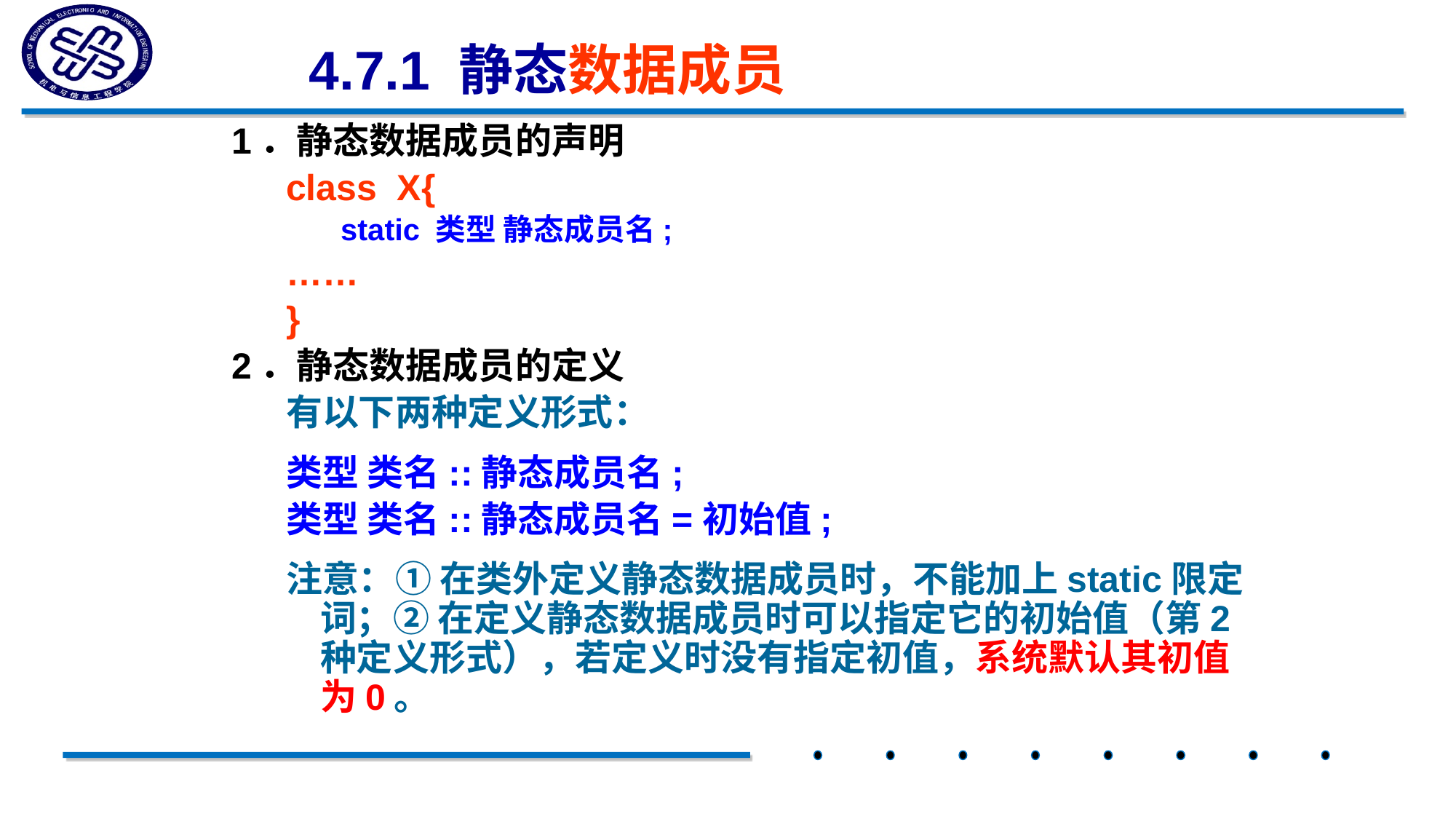

# 4.7.1 静态数据成员
1．静态数据成员的声明
class  X{
static 类型 静态成员名;
……
}
2．静态数据成员的定义
有以下两种定义形式：

类型 类名::静态成员名;
类型 类名::静态成员名=初始值;

注意：① 在类外定义静态数据成员时，不能加上static限定词；② 在定义静态数据成员时可以指定它的初始值（第2种定义形式），若定义时没有指定初值，系统默认其初值为0。